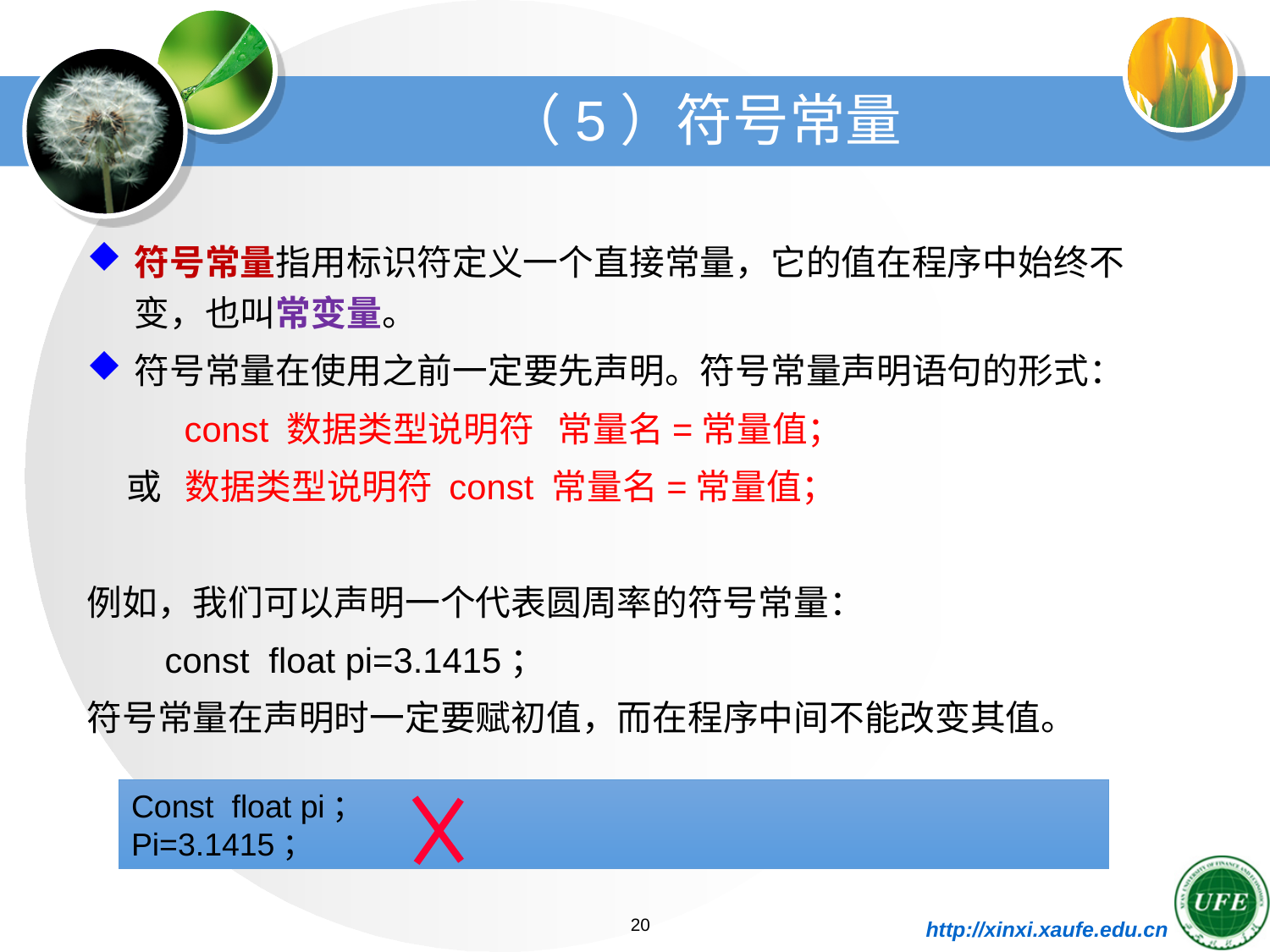

# （5）符号常量

符号常量指用标识符定义一个直接常量，它的值在程序中始终不变，也叫常变量。
符号常量在使用之前一定要先声明。符号常量声明语句的形式：
          const 数据类型说明符   常量名=常量值；
    或   数据类型说明符 const 常量名=常量值；

例如，我们可以声明一个代表圆周率的符号常量：
        const  float pi=3.1415；
符号常量在声明时一定要赋初值，而在程序中间不能改变其值。

Const  float pi；
Pi=3.1415；

20
http://xinxi.xaufe.edu.cn